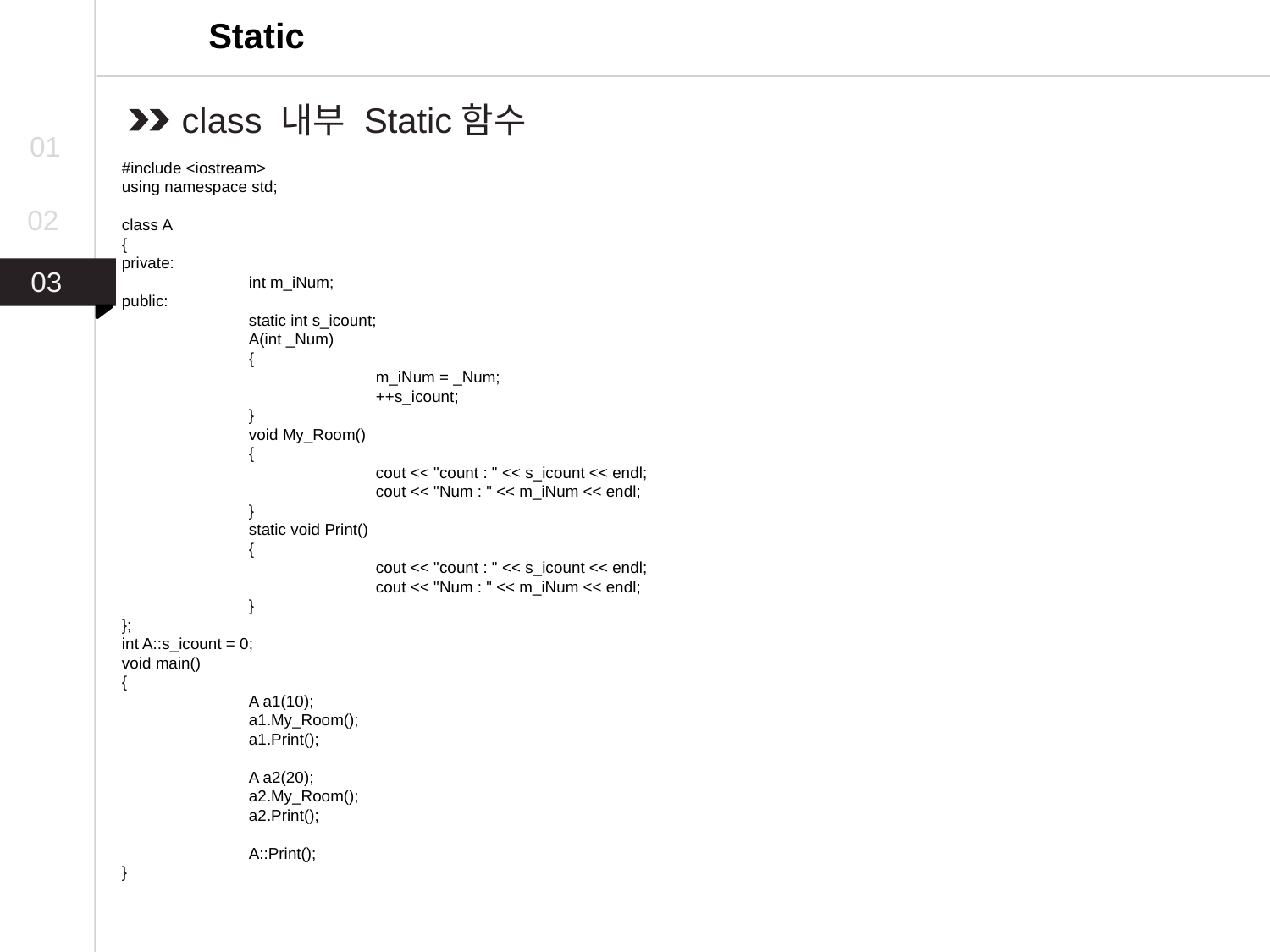

Static
class 내부 Static함수

01
#include <iostream>
using namespace std;

class A
{
private:
	int m_iNum;
public:
	static int s_icount;
	A(int _Num)
	{
		m_iNum = _Num;
		++s_icount;
	}
	void My_Room()
	{
		cout << "count : " << s_icount << endl;
		cout << "Num : " << m_iNum << endl;
	}
	static void Print()
	{
		cout << "count : " << s_icount << endl;
		cout << "Num : " << m_iNum << endl;
	}
};
int A::s_icount = 0;
void main()
{
	A a1(10);
	a1.My_Room();
	a1.Print();

	A a2(20);
	a2.My_Room();
	a2.Print();

	A::Print();
}

02
03

03
02